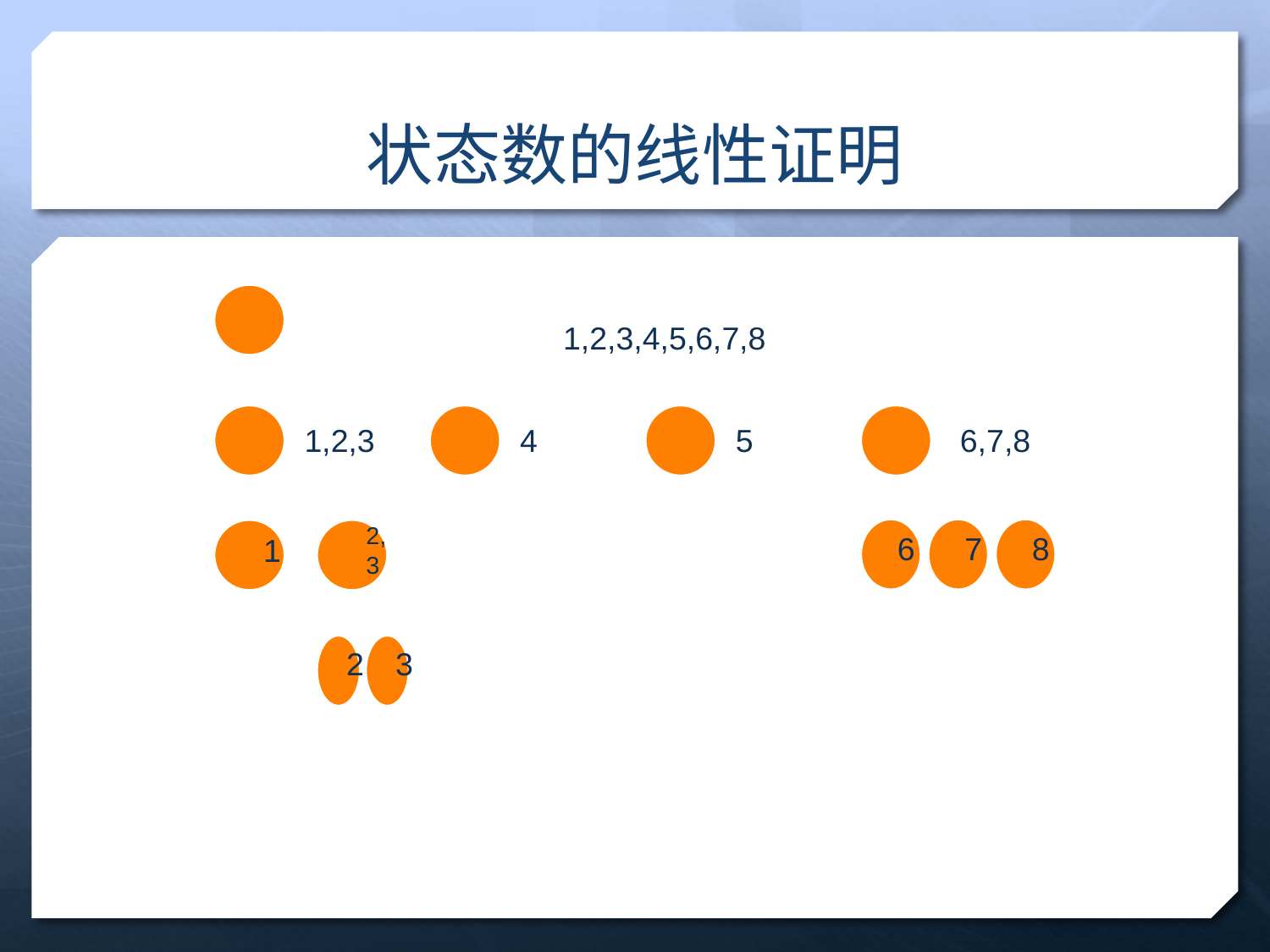

# 状态数的线性证明
1,2,3,4,5,6,7,8
1,2,3
1
2,3
4
8
7
 6,7,8
5
6
3
2